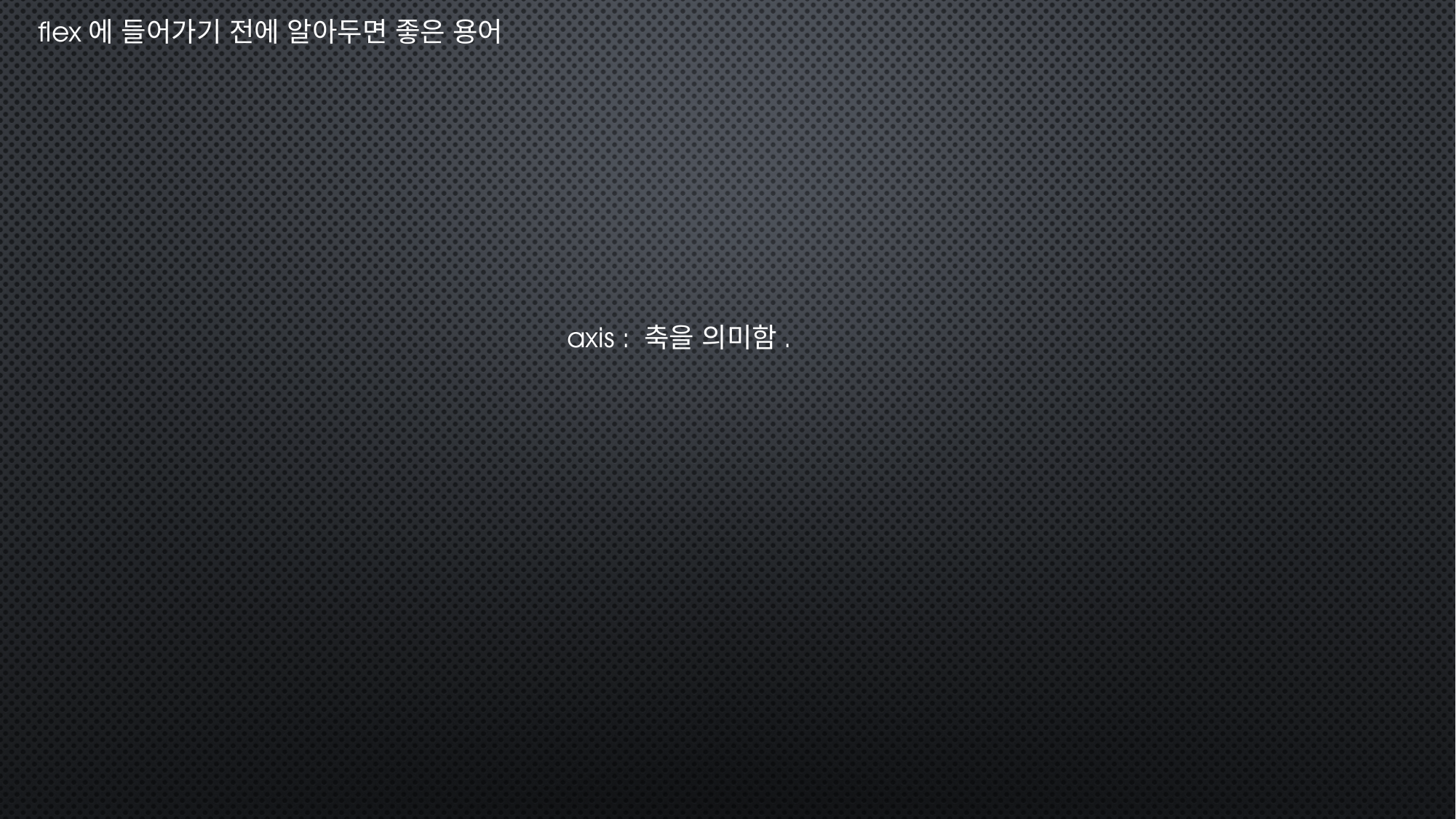

flex에 들어가기 전에 알아두면 좋은 용어
axis : 축을 의미함.